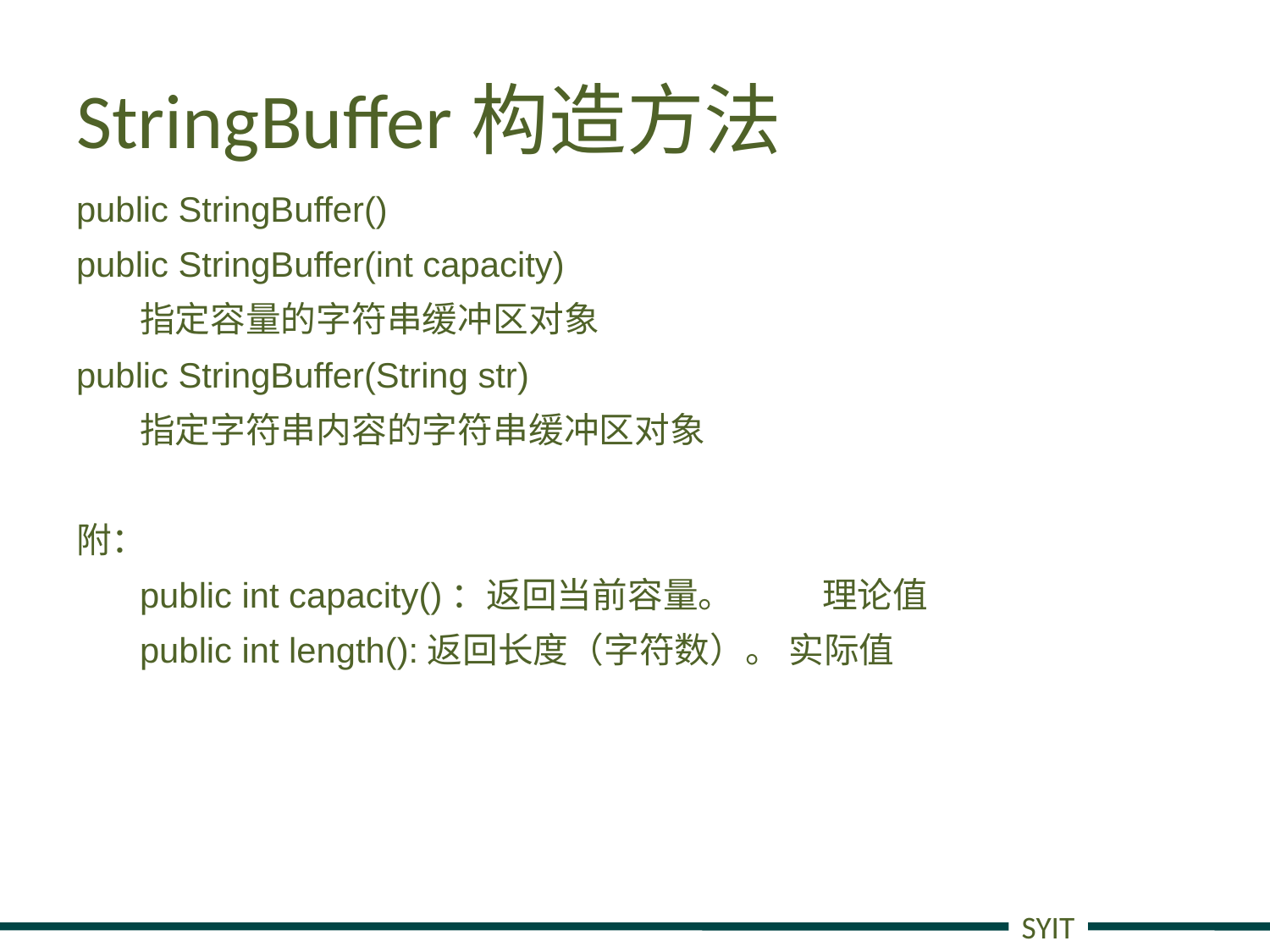

# StringBuffer构造方法
public StringBuffer()
public StringBuffer(int capacity)
指定容量的字符串缓冲区对象
public StringBuffer(String str)
指定字符串内容的字符串缓冲区对象

附：
public int capacity()：返回当前容量。	理论值
public int length():返回长度（字符数）。 实际值
SYIT